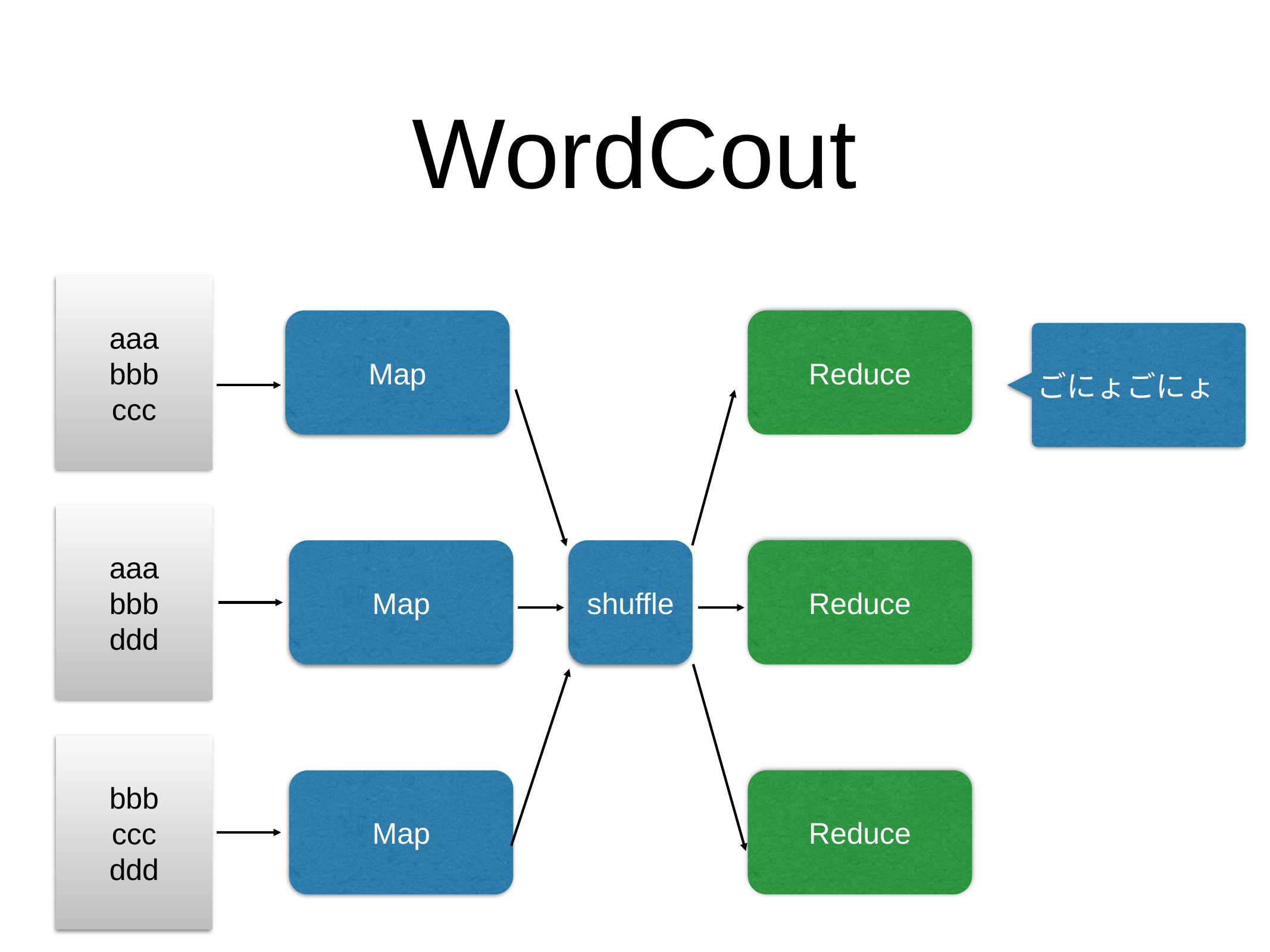

# WordCout
aaa
bbb
ccc
Map
Reduce
ごにょごにょ

aaa
bbb
ddd
Map
shuffle
Reduce

bbb
ccc
ddd
Map
Reduce